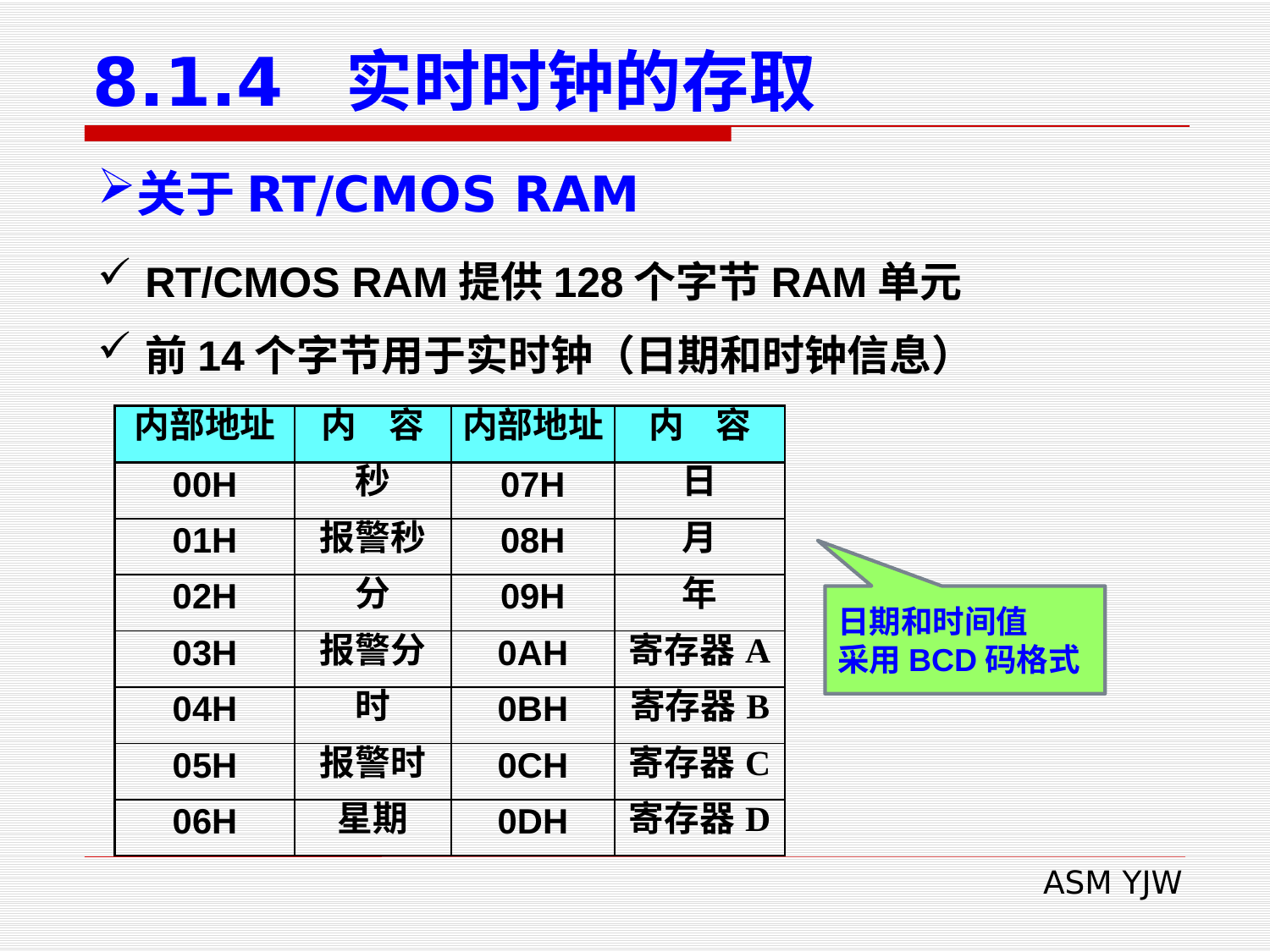

# 8.1.4  实时时钟的存取
关于RT/CMOS RAM
RT/CMOS RAM提供128个字节RAM单元
前14个字节用于实时钟（日期和时钟信息）

| 内部地址 | 内 容 | 内部地址 | 内 容 |
| --- | --- | --- | --- |
| 00H | 秒 | 07H | 日 |
| 01H | 报警秒 | 08H | 月 |
| 02H | 分 | 09H | 年 |
| 03H | 报警分 | 0AH | 寄存器A |
| 04H | 时 | 0BH | 寄存器B |
| 05H | 报警时 | 0CH | 寄存器C |
| 06H | 星期 | 0DH | 寄存器D |
日期和时间值
采用BCD码格式